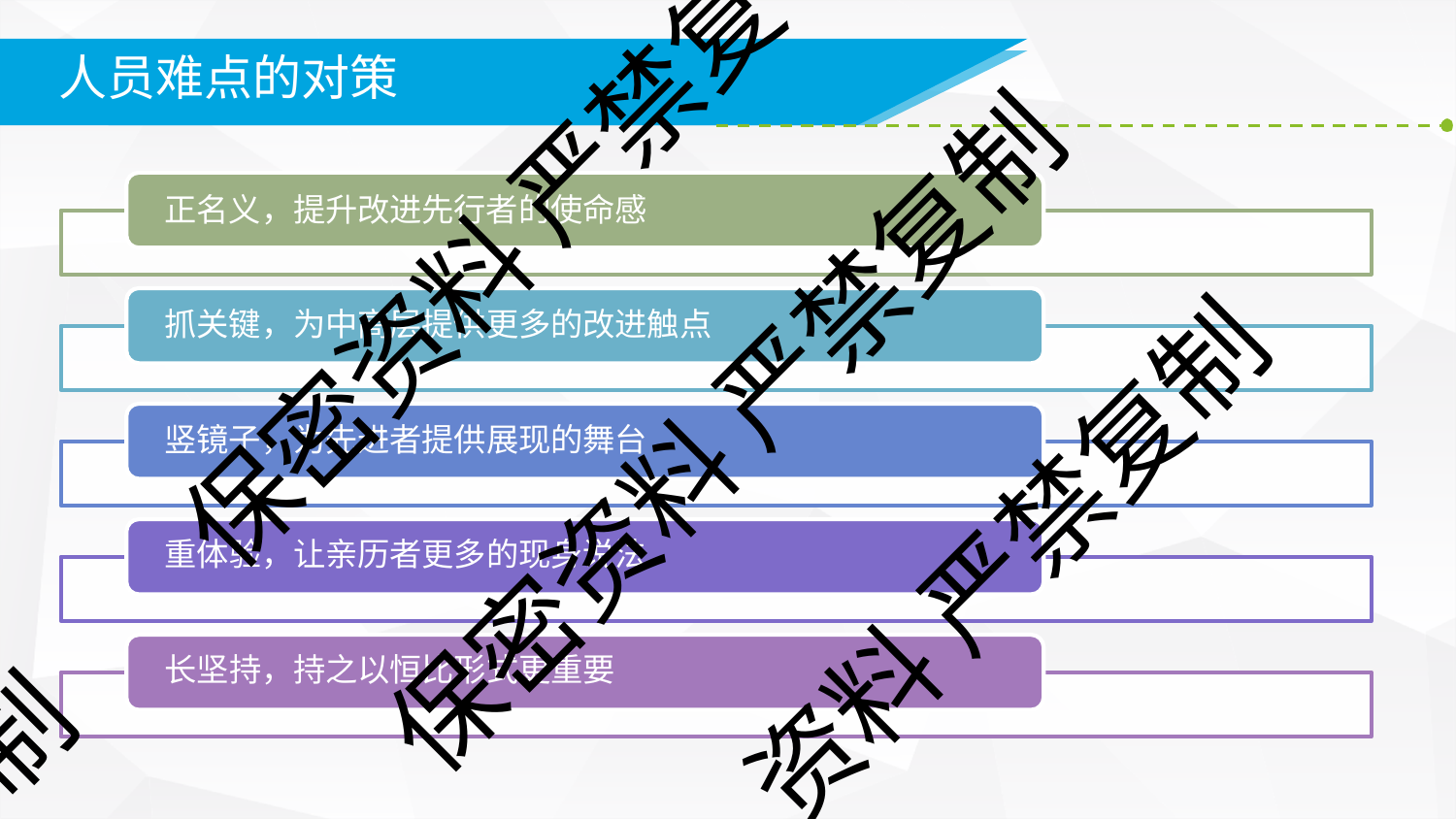

# 人员难点的对策

正名义，提升改进先行者的使命感
抓关键，为中高层提供更多的改进触点 竖镜子，为先进者提供展现的舞台
重体验，让亲历者更多的现身说法 长坚持，持之以恒比形式更重要
保密资料 严禁复

保密资料 严禁复制

资料 严禁复制

制